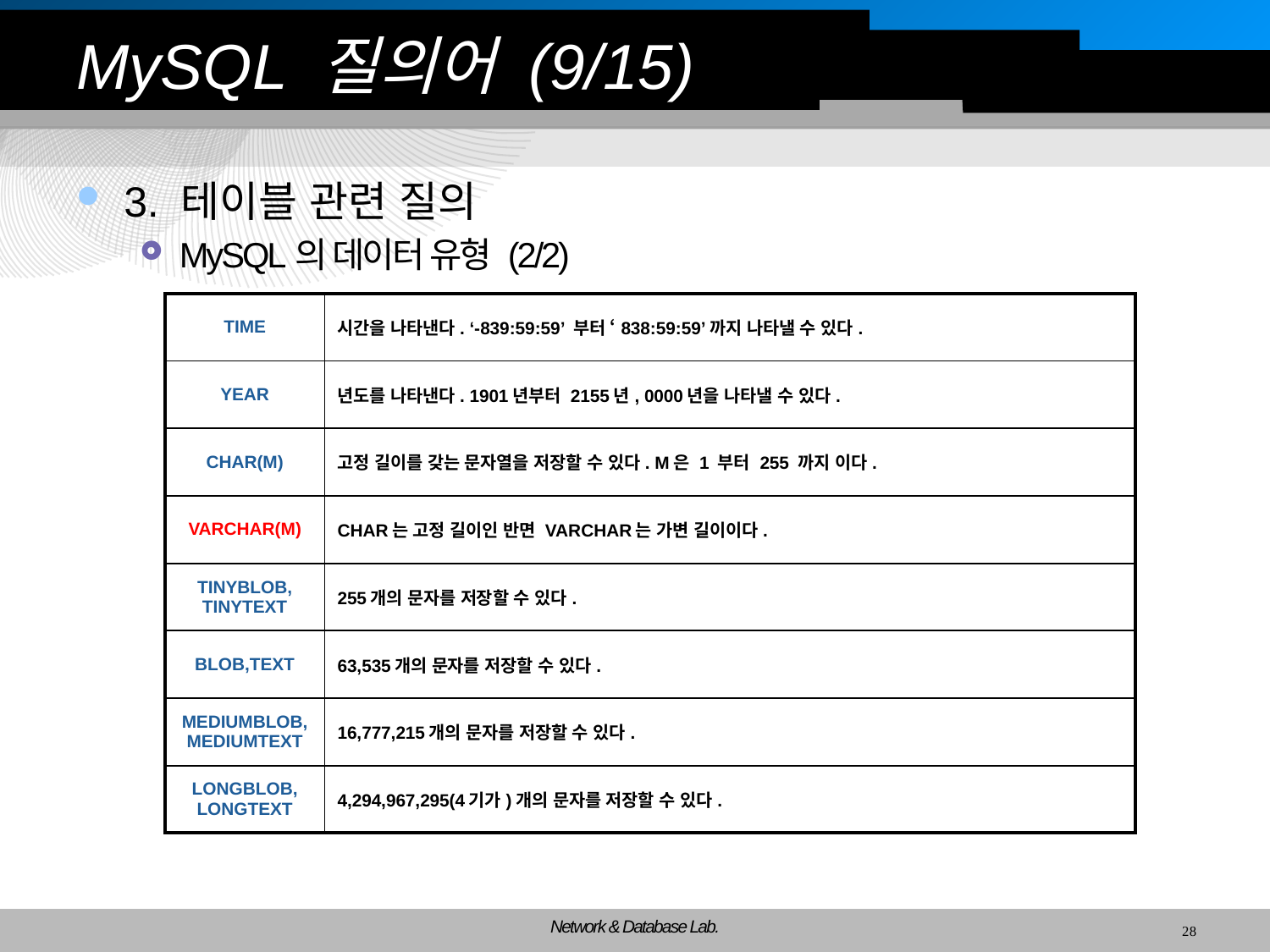

# MySQL 질의어 (9/15)
3. 테이블 관련 질의
MySQL의 데이터 유형 (2/2)
| TIME | 시간을 나타낸다. ‘-839:59:59’ 부터 ‘838:59:59’까지 나타낼 수 있다. |
| --- | --- |
| YEAR | 년도를 나타낸다. 1901년부터 2155년, 0000년을 나타낼 수 있다. |
| CHAR(M) | 고정 길이를 갖는 문자열을 저장할 수 있다. M은 1 부터 255 까지 이다. |
| VARCHAR(M) | CHAR는 고정 길이인 반면 VARCHAR는 가변 길이이다. |
| TINYBLOB, TINYTEXT | 255개의 문자를 저장할 수 있다. |
| BLOB,TEXT | 63,535개의 문자를 저장할 수 있다. |
| MEDIUMBLOB, MEDIUMTEXT | 16,777,215개의 문자를 저장할 수 있다. |
| LONGBLOB, LONGTEXT | 4,294,967,295(4기가)개의 문자를 저장할 수 있다. |
28